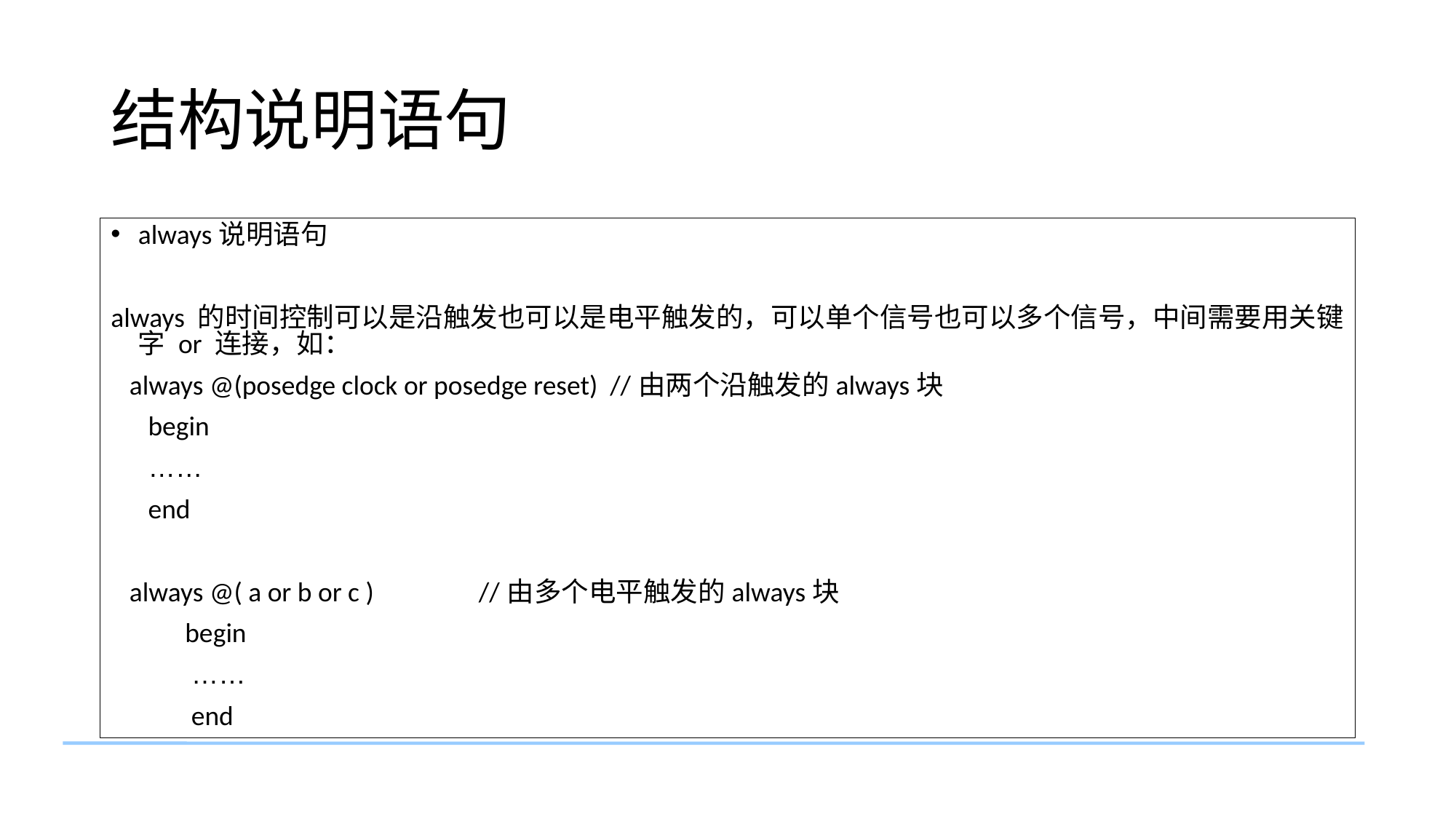

# 结构说明语句
always说明语句

always 的时间控制可以是沿触发也可以是电平触发的，可以单个信号也可以多个信号，中间需要用关键字 or 连接，如：
   always @(posedge clock or posedge reset)  //由两个沿触发的always块
      begin
      ……
      end

   always @( a or b or c )                 //由多个电平触发的always块
            begin
             ……
             end